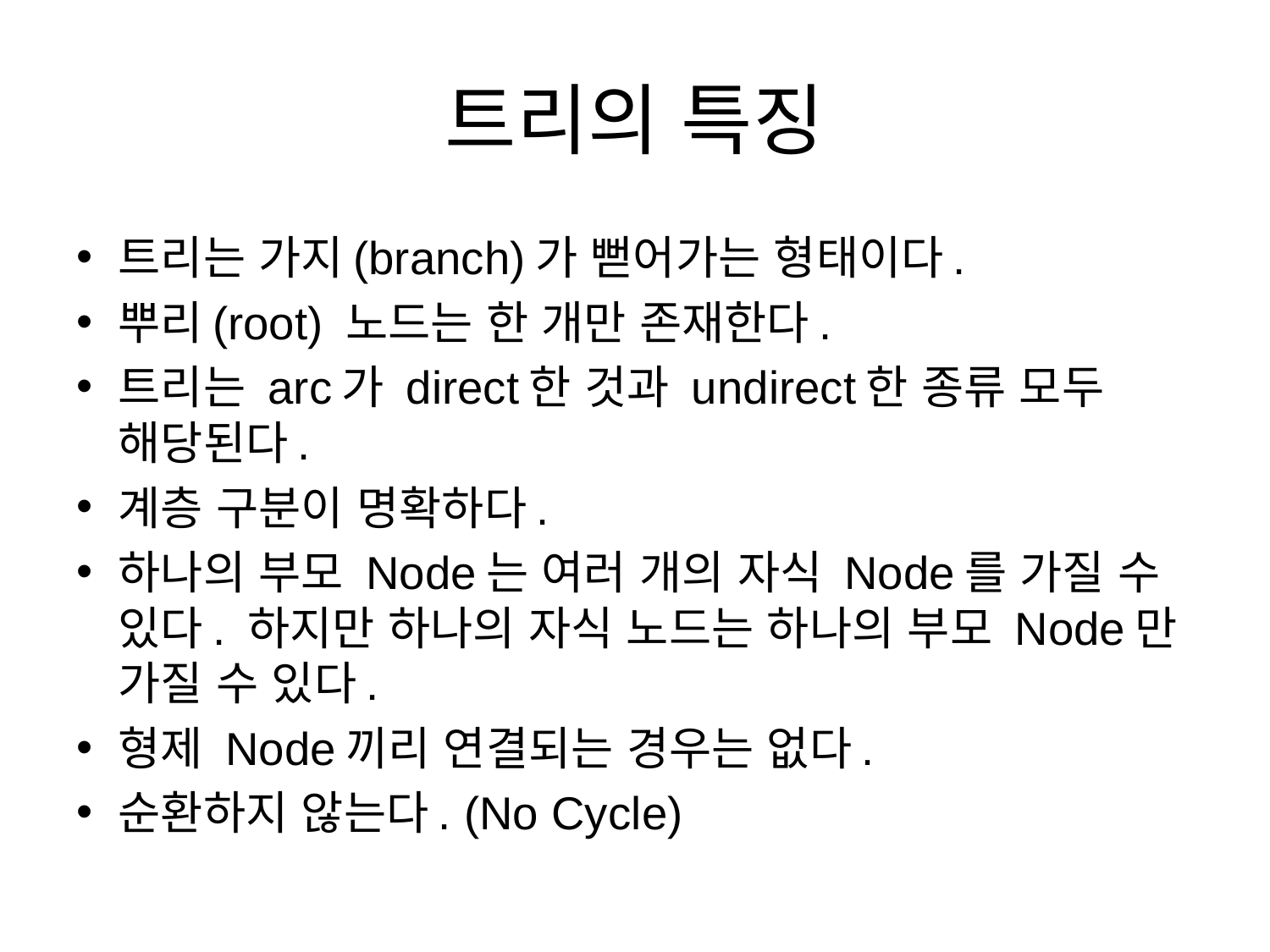

# 트리의 특징
트리는 가지(branch)가 뻗어가는 형태이다.
뿌리(root) 노드는 한 개만 존재한다.
트리는 arc가 direct한 것과 undirect한 종류 모두 해당된다.
계층 구분이 명확하다.
하나의 부모 Node는 여러 개의 자식 Node를 가질 수 있다. 하지만 하나의 자식 노드는 하나의 부모 Node만 가질 수 있다.
형제 Node끼리 연결되는 경우는 없다.
순환하지 않는다. (No Cycle)